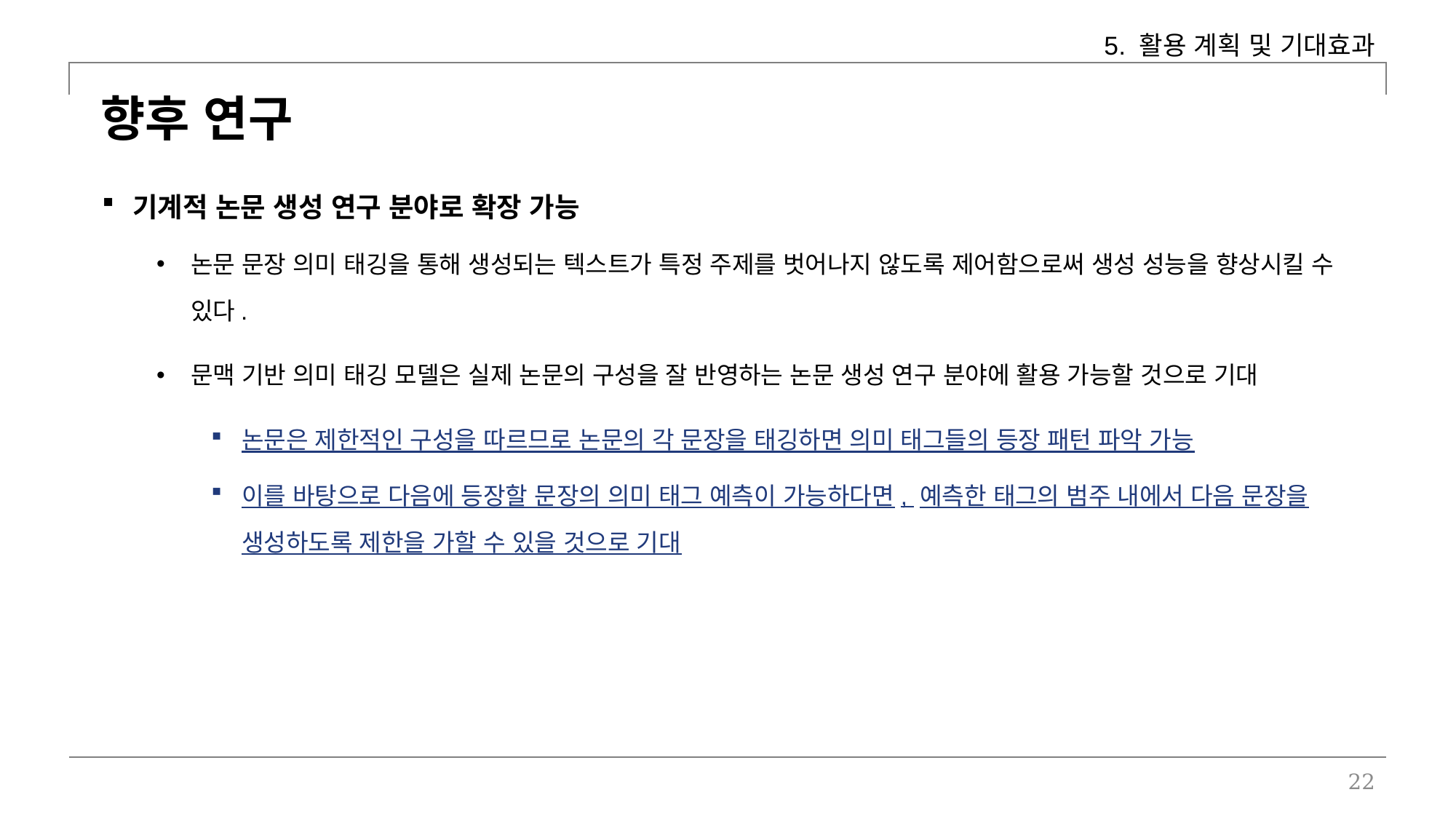

5. 활용 계획 및 기대효과
향후 연구
기계적 논문 생성 연구 분야로 확장 가능
논문 문장 의미 태깅을 통해 생성되는 텍스트가 특정 주제를 벗어나지 않도록 제어함으로써 생성 성능을 향상시킬 수 있다.
문맥 기반 의미 태깅 모델은 실제 논문의 구성을 잘 반영하는 논문 생성 연구 분야에 활용 가능할 것으로 기대
논문은 제한적인 구성을 따르므로 논문의 각 문장을 태깅하면 의미 태그들의 등장 패턴 파악 가능
이를 바탕으로 다음에 등장할 문장의 의미 태그 예측이 가능하다면, 예측한 태그의 범주 내에서 다음 문장을 생성하도록 제한을 가할 수 있을 것으로 기대

22